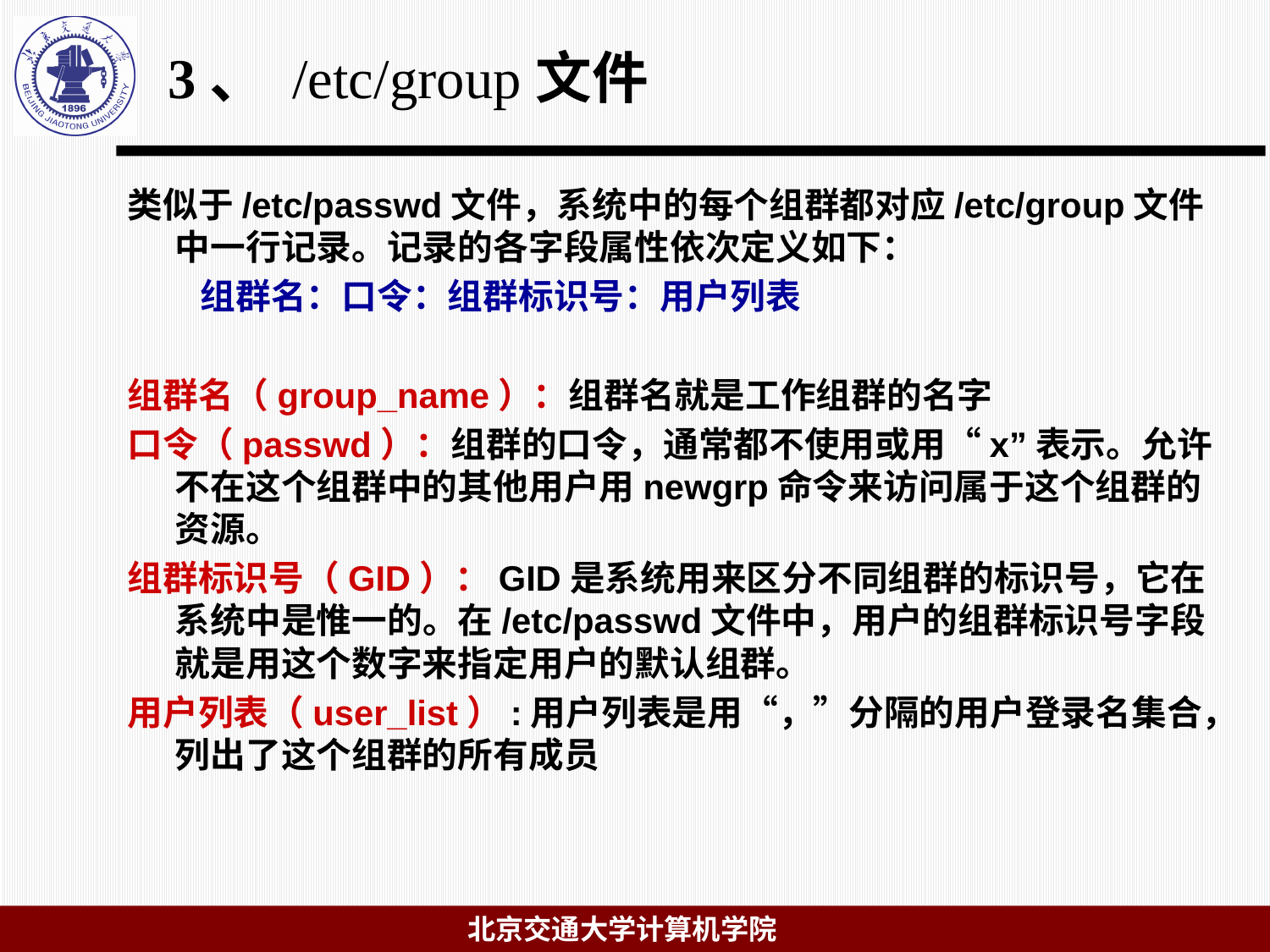

# 3、 /etc/group文件
类似于/etc/passwd文件，系统中的每个组群都对应/etc/group文件中一行记录。记录的各字段属性依次定义如下：
        组群名：口令：组群标识号：用户列表

组群名（group_name）：组群名就是工作组群的名字
口令（passwd）：组群的口令，通常都不使用或用“x”表示。允许不在这个组群中的其他用户用newgrp命令来访问属于这个组群的资源。
组群标识号（GID）：GID是系统用来区分不同组群的标识号，它在系统中是惟一的。在/etc/passwd文件中，用户的组群标识号字段就是用这个数字来指定用户的默认组群。
用户列表（user_list）:用户列表是用“，”分隔的用户登录名集合，列出了这个组群的所有成员